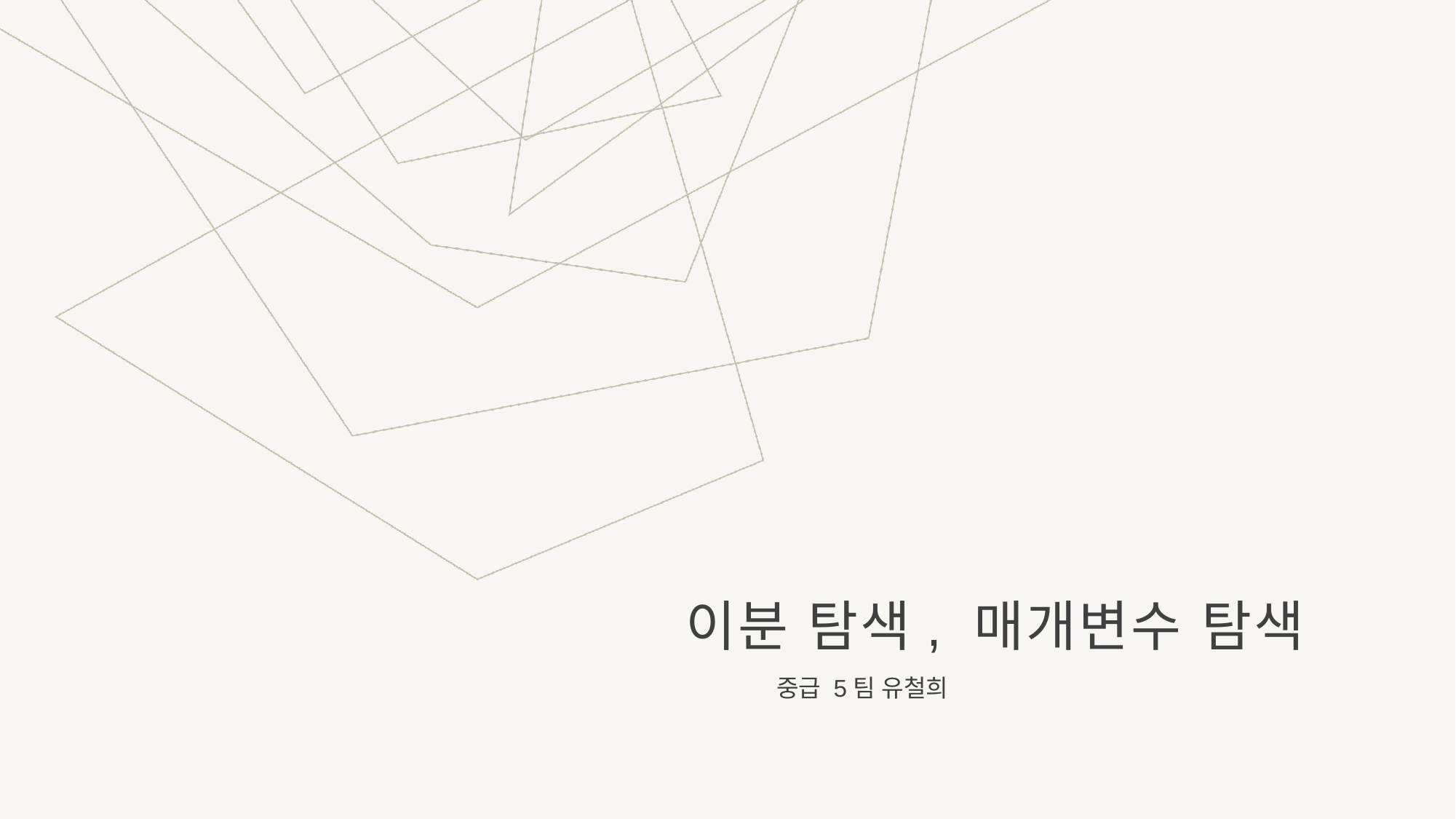

# 이분 탐색, 매개변수 탐색
중급 5팀 유철희